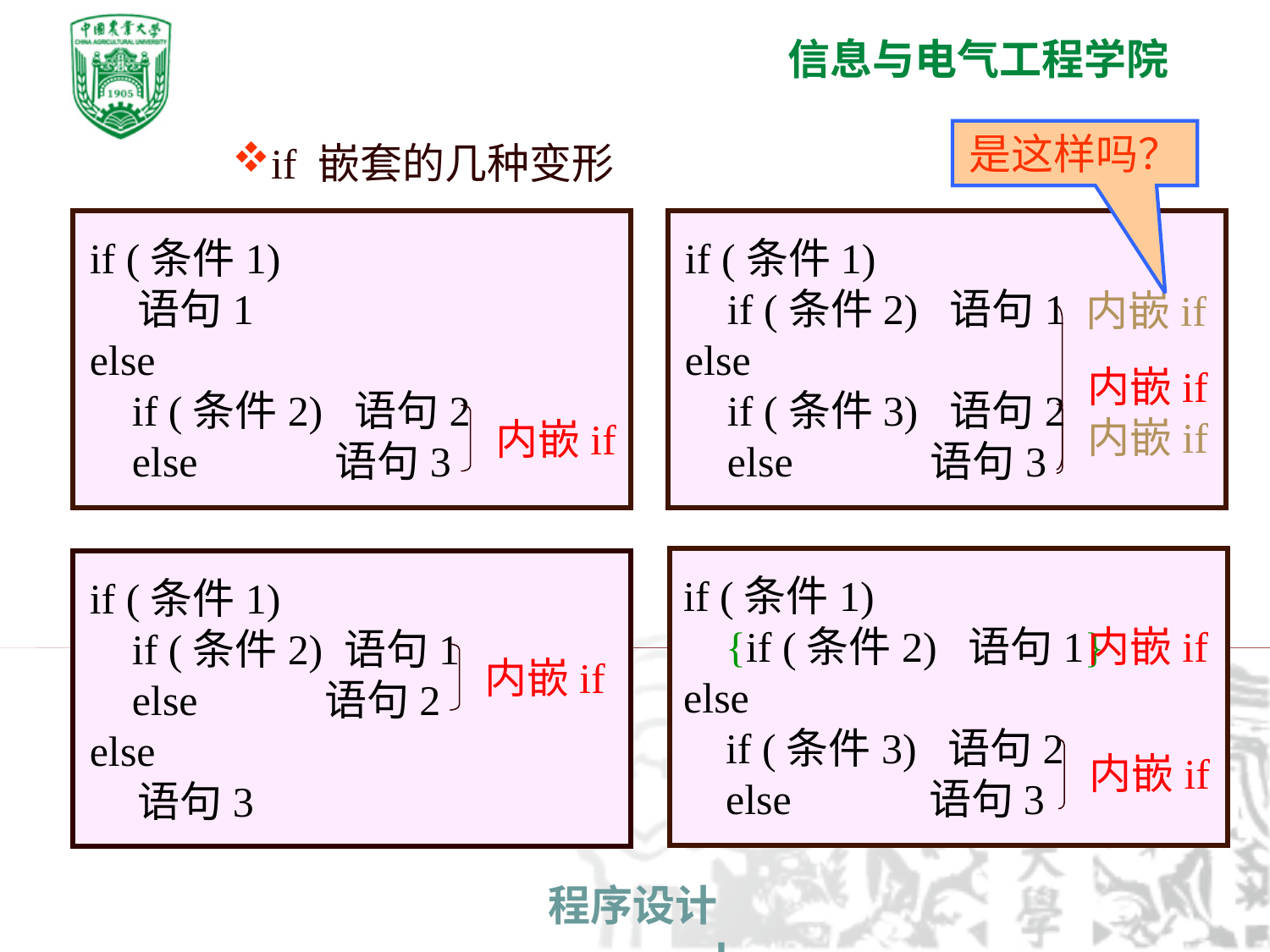

是这样吗？
内嵌if

内嵌if
if 嵌套的几种变形

if (条件1)
    语句1
else
    if (条件2)  语句2
    else            语句3

内嵌if

if (条件1)
    if (条件2)  语句1
else
    if (条件3)  语句2
    else            语句3

内嵌if

if (条件1)
    {if (条件2)  语句1}
else
    if (条件3)  语句2
    else            语句3
内嵌if

内嵌if

if (条件1)
    if (条件2) 语句1
    else           语句2
else
    语句3

内嵌if